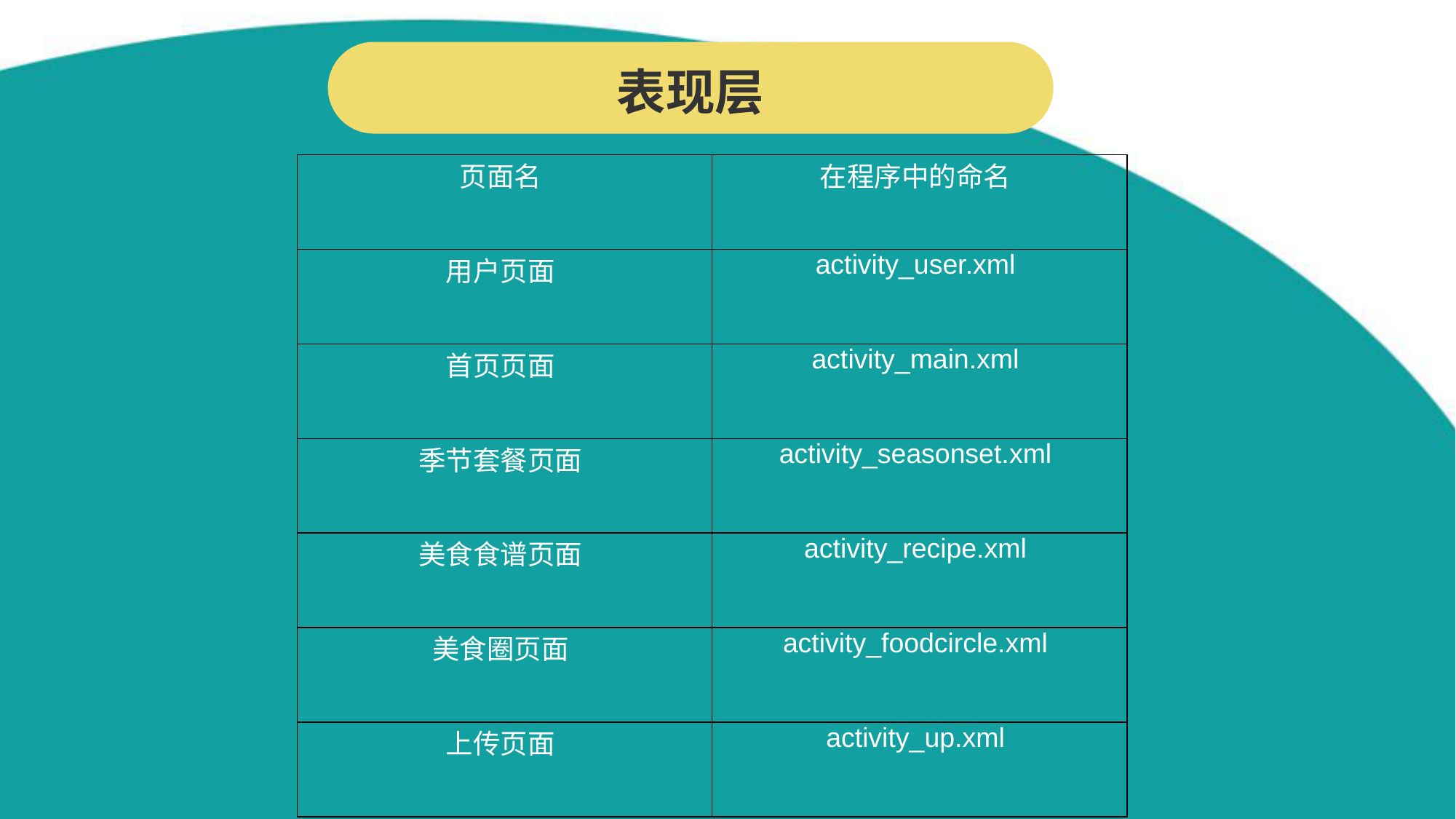

表现层
| 页面名 | 在程序中的命名 |
| --- | --- |
| 用户页面 | activity\_user.xml |
| 首页页面 | activity\_main.xml |
| 季节套餐页面 | activity\_seasonset.xml |
| 美食食谱页面 | activity\_recipe.xml |
| 美食圈页面 | activity\_foodcircle.xml |
| 上传页面 | activity\_up.xml |